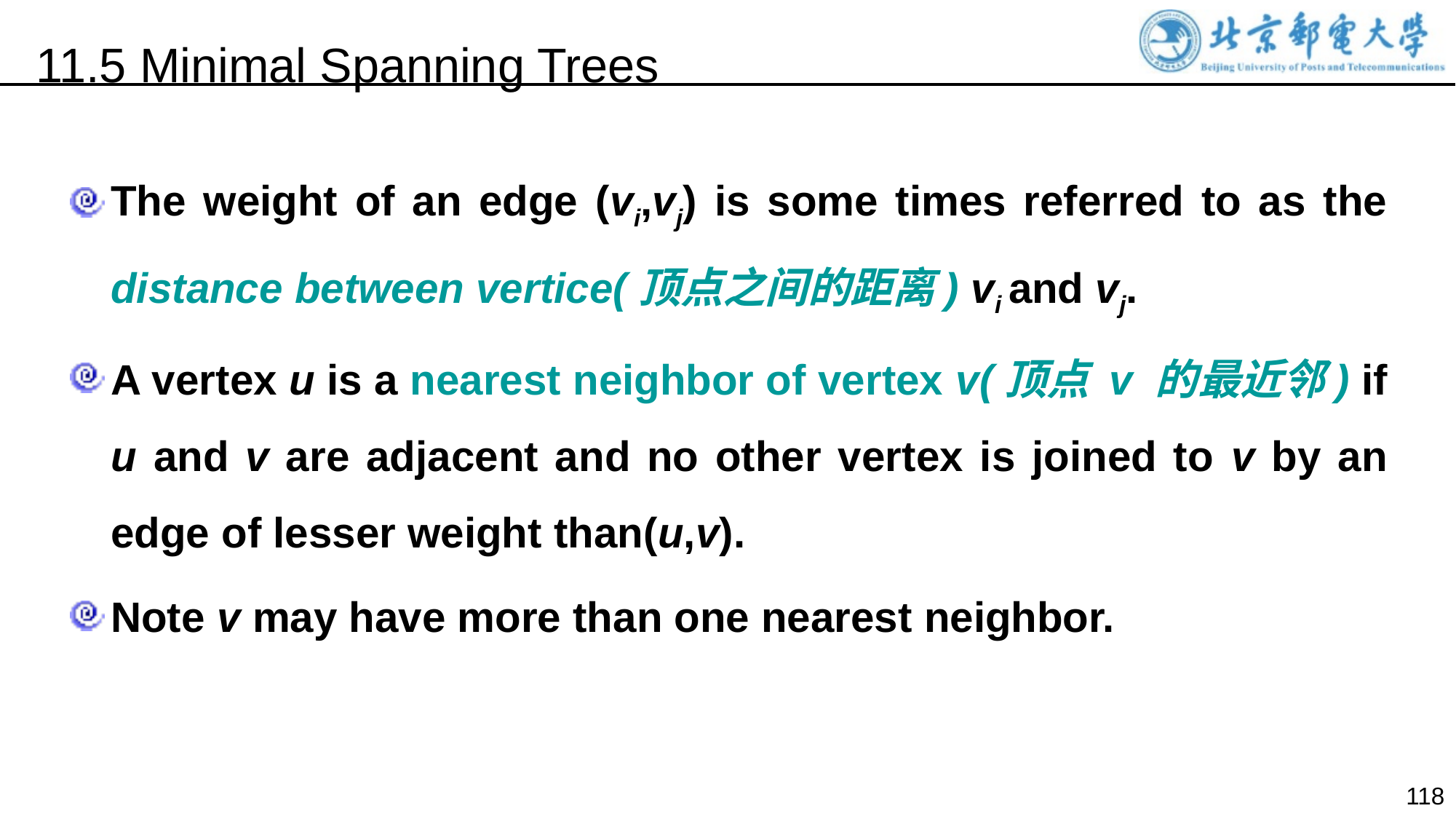

11.5 Minimal Spanning Trees
The weight of an edge (vi,vj) is some times referred to as the distance between vertice(顶点之间的距离) vi and vj.
A vertex u is a nearest neighbor of vertex v(顶点 v 的最近邻) if u and v are adjacent and no other vertex is joined to v by an edge of lesser weight than(u,v).
Note v may have more than one nearest neighbor.